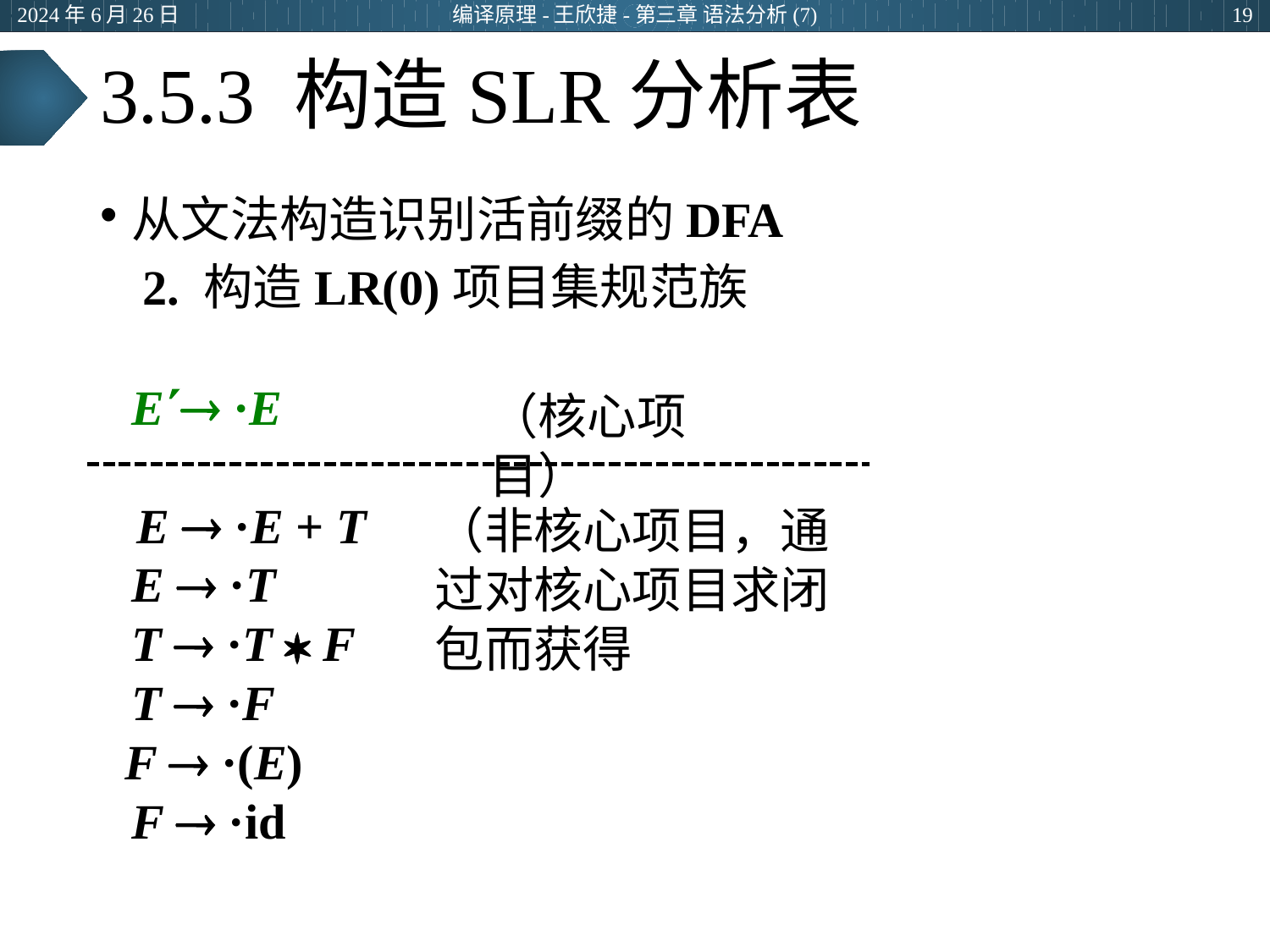

2024年6月26日
编译原理-王欣捷-第三章 语法分析(7)
19
# 3.5.3 构造SLR分析表
从文法构造识别活前缀的DFA
   2. 构造LR(0)项目集规范族

	E′→ ·E

   E → ·E + T
	E → ·T
	T → ·T ∗ F
	T → ·F
  F → ·(E)
	F → ·id

（核心项目）
（非核心项目，通过对核心项目求闭包而获得